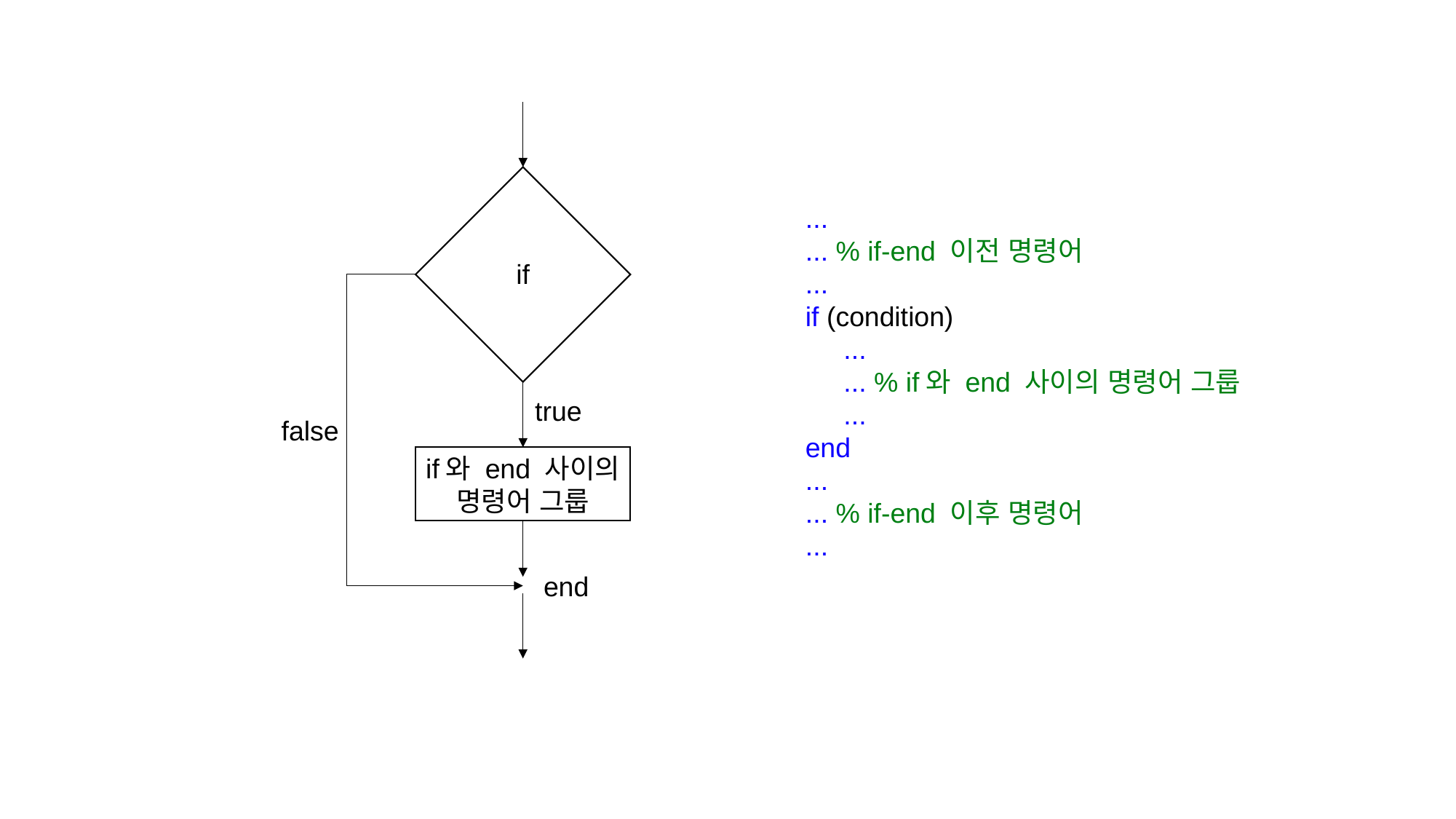

...
... % if-end 이전 명령어
...
if (condition)
     ...
     ... % if와 end 사이의 명령어 그룹
     ...
end
...
... % if-end 이후 명령어
...
if
true
false
if와 end 사이의
명령어 그룹

end